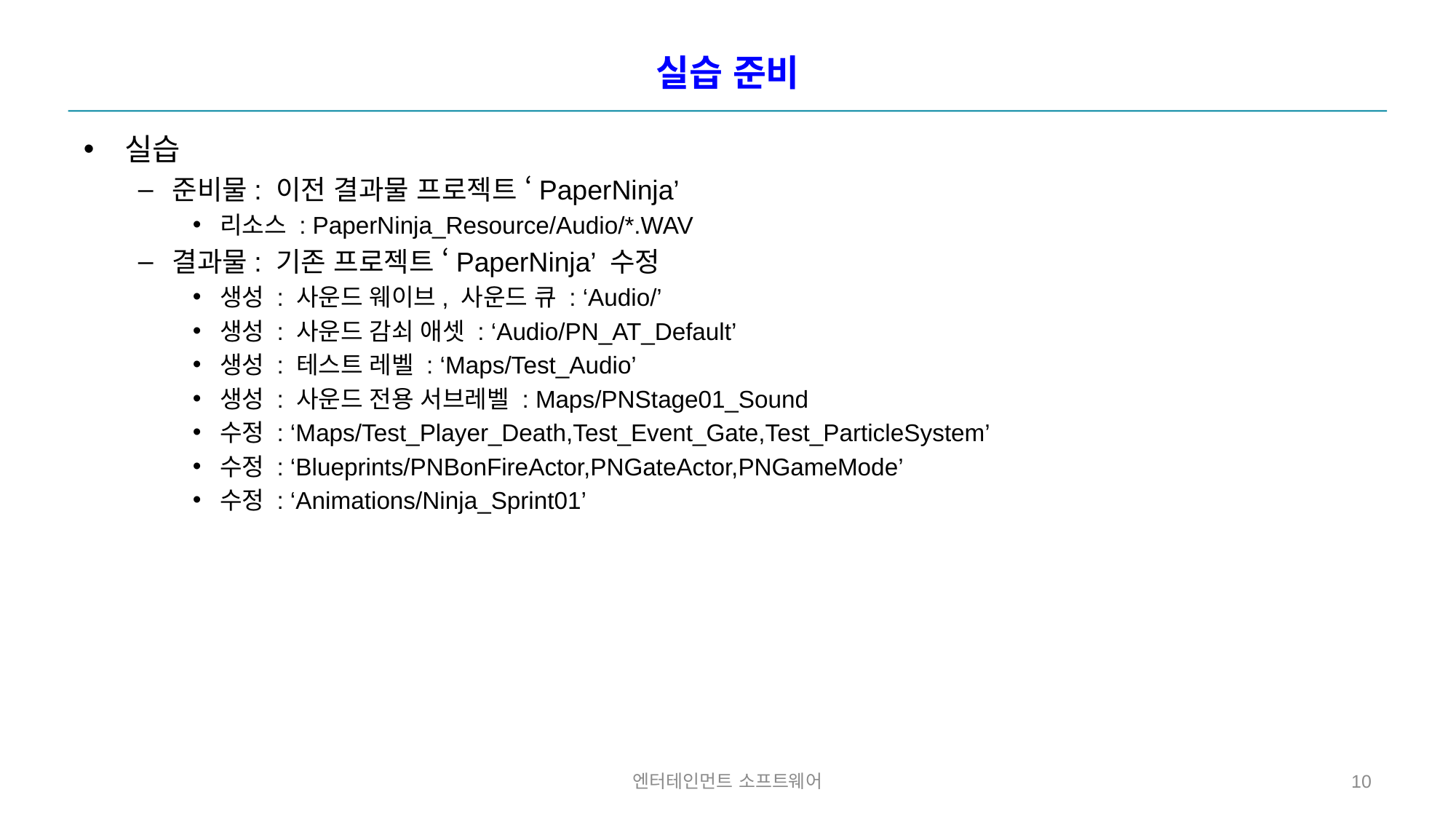

# 실습 준비
실습
준비물: 이전 결과물 프로젝트 ‘PaperNinja’
리소스 : PaperNinja_Resource/Audio/*.WAV
결과물: 기존 프로젝트 ‘PaperNinja’ 수정
생성 : 사운드 웨이브, 사운드 큐 : ‘Audio/’
생성 : 사운드 감쇠 애셋 : ‘Audio/PN_AT_Default’
생성 : 테스트 레벨 : ‘Maps/Test_Audio’
생성 : 사운드 전용 서브레벨 : Maps/PNStage01_Sound
수정 : ‘Maps/Test_Player_Death,Test_Event_Gate,Test_ParticleSystem’
수정 : ‘Blueprints/PNBonFireActor,PNGateActor,PNGameMode’
수정 : ‘Animations/Ninja_Sprint01’

엔터테인먼트 소프트웨어
10